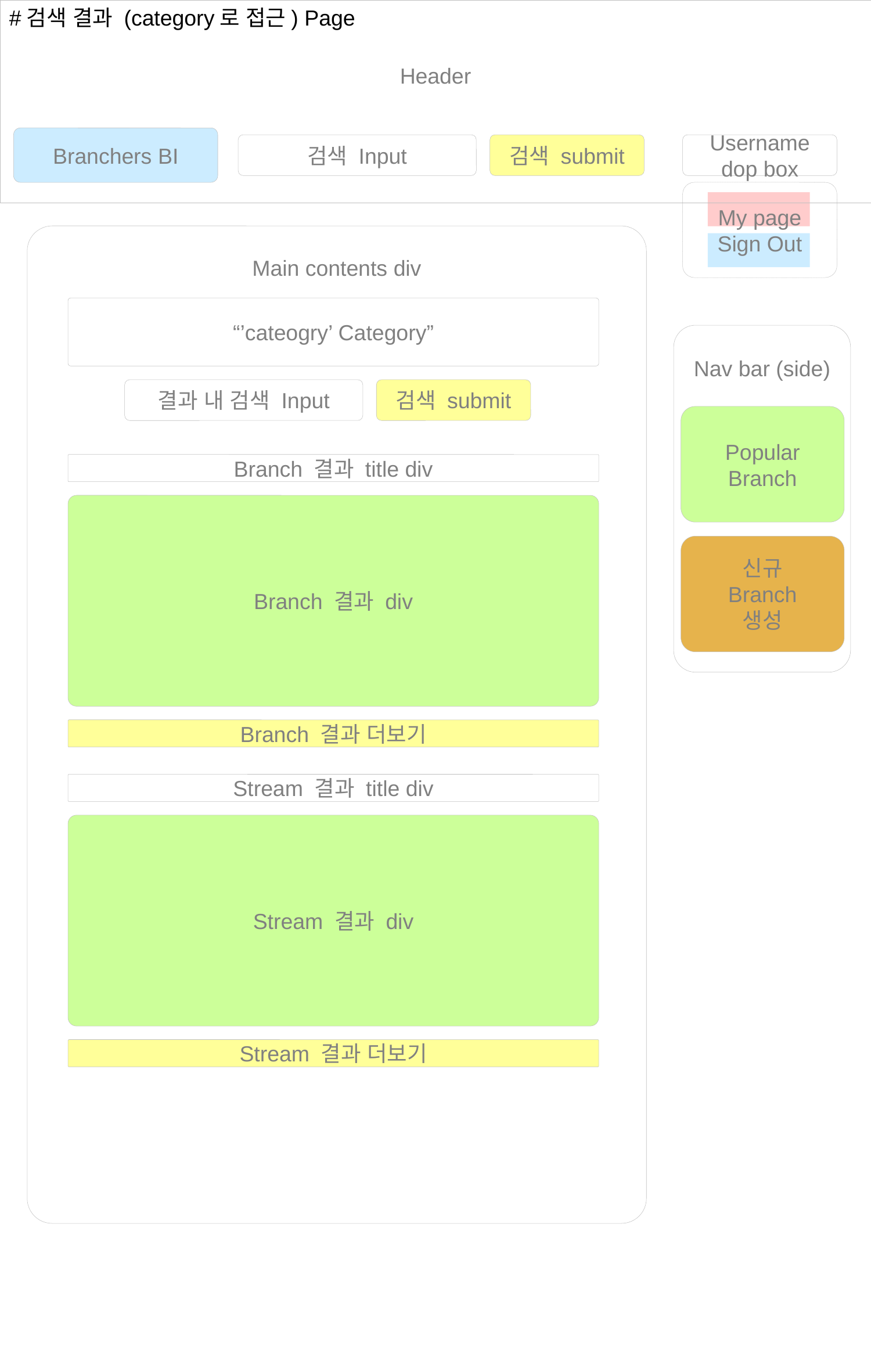

Header

#검색 결과 (category로 접근) Page
Branchers BI
검색 Input
검색 submit
Username dop box
My page
Sign Out

Main contents div

“’cateogry’ Category”
Nav bar (side)

결과 내 검색 Input
검색 submit
Popular Branch
Branch 결과 title div
Branch 결과 div
신규
Branch
생성
Branch 결과 더보기
Stream 결과 title div
Stream 결과 div
Stream 결과 더보기